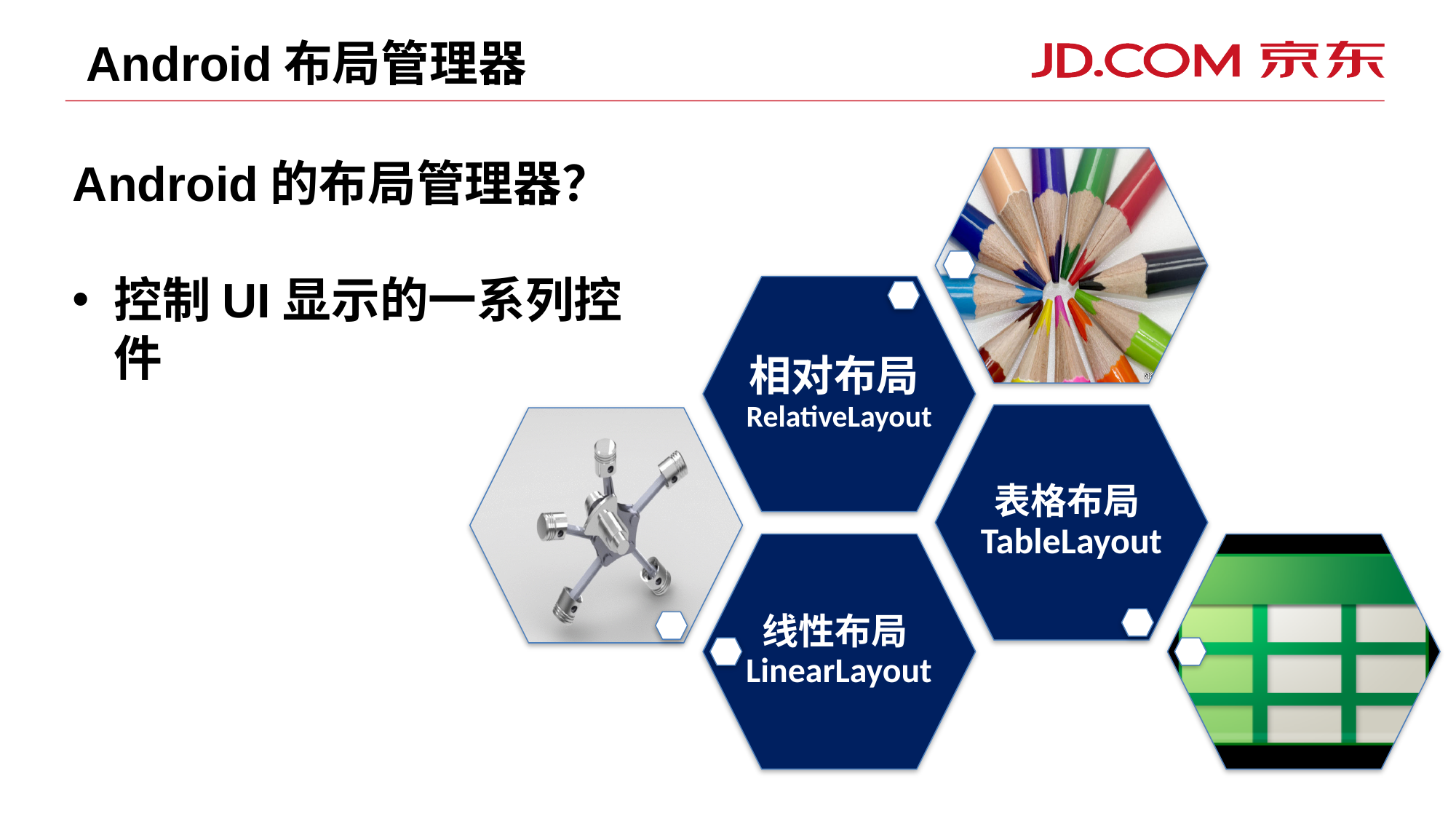

Android布局管理器
线性布局LinearLayout
表格布局TableLayout
相对布局RelativeLayout
Android的布局管理器？

控制UI显示的一系列控件